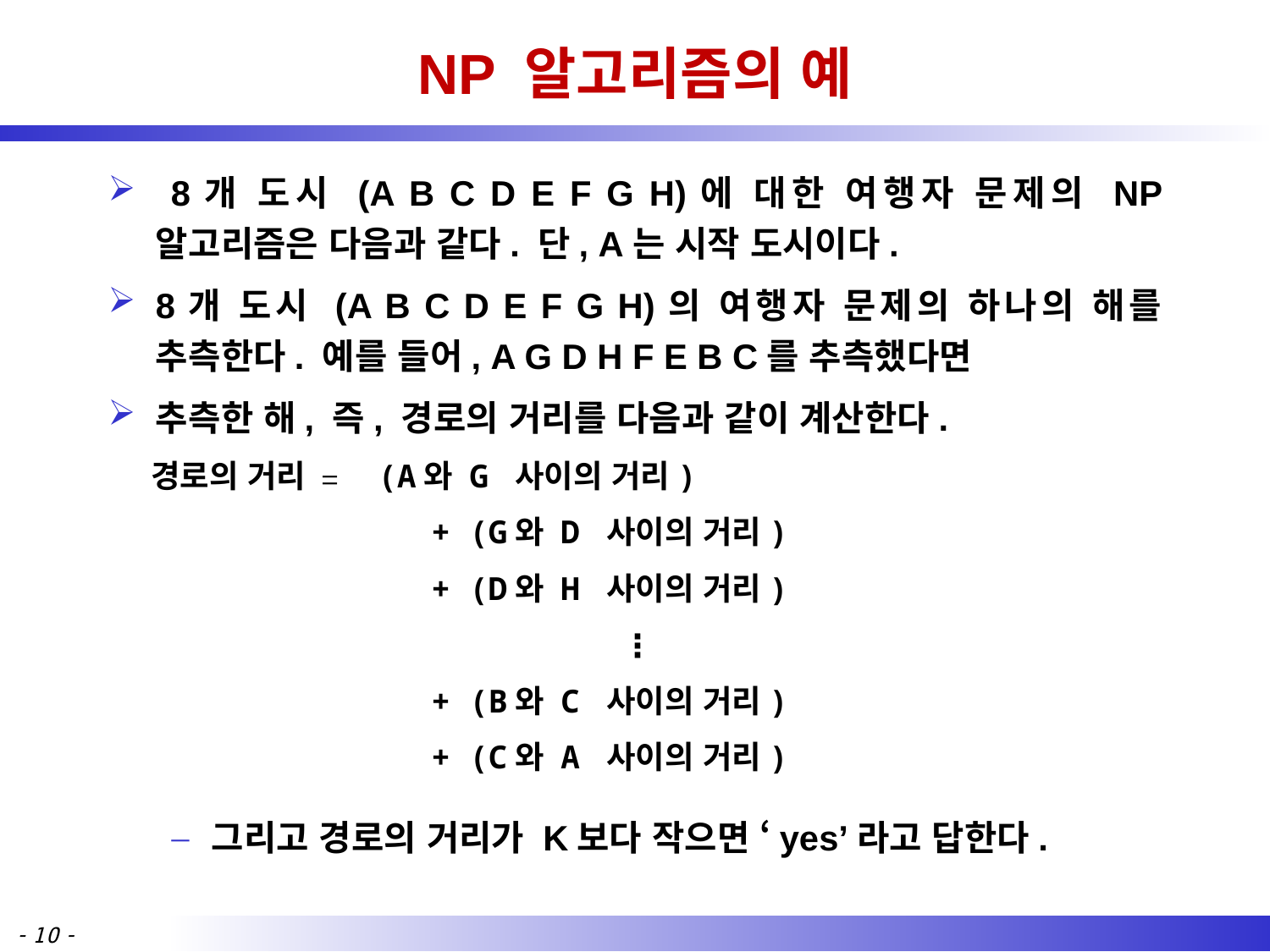

# NP 알고리즘의 예
 8개 도시 (A B C D E F G H)에 대한 여행자 문제의 NP 알고리즘은 다음과 같다. 단, A는 시작 도시이다.
8개 도시 (A B C D E F G H)의 여행자 문제의 하나의 해를 추측한다. 예를 들어, A G D H F E B C를 추측했다면
추측한 해, 즉, 경로의 거리를 다음과 같이 계산한다.
    경로의 거리 =  (A와 G 사이의 거리)
		 + (G와 D 사이의 거리)
		 + (D와 H 사이의 거리)
		           ⋮
		 + (B와 C 사이의 거리)
		 + (C와 A 사이의 거리)
그리고 경로의 거리가 K보다 작으면 ‘yes’라고 답한다.
- 10 -